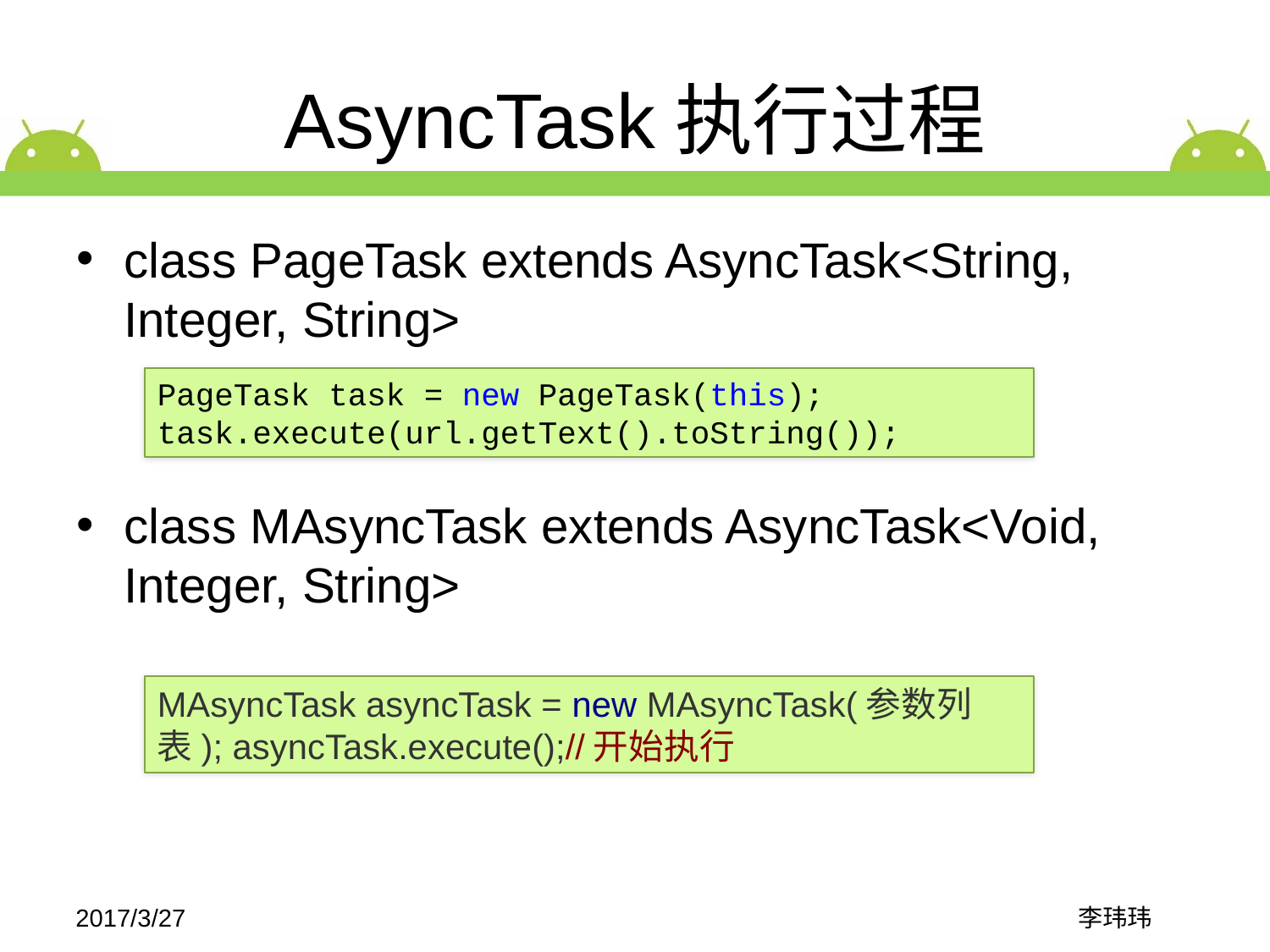

# AsyncTask执行过程
class PageTask extends AsyncTask<String, Integer, String>

class MAsyncTask extends AsyncTask<Void, Integer, String>

PageTask task = new PageTask(this);
task.execute(url.getText().toString());
MAsyncTask asyncTask = new MAsyncTask(参数列表); asyncTask.execute();//开始执行